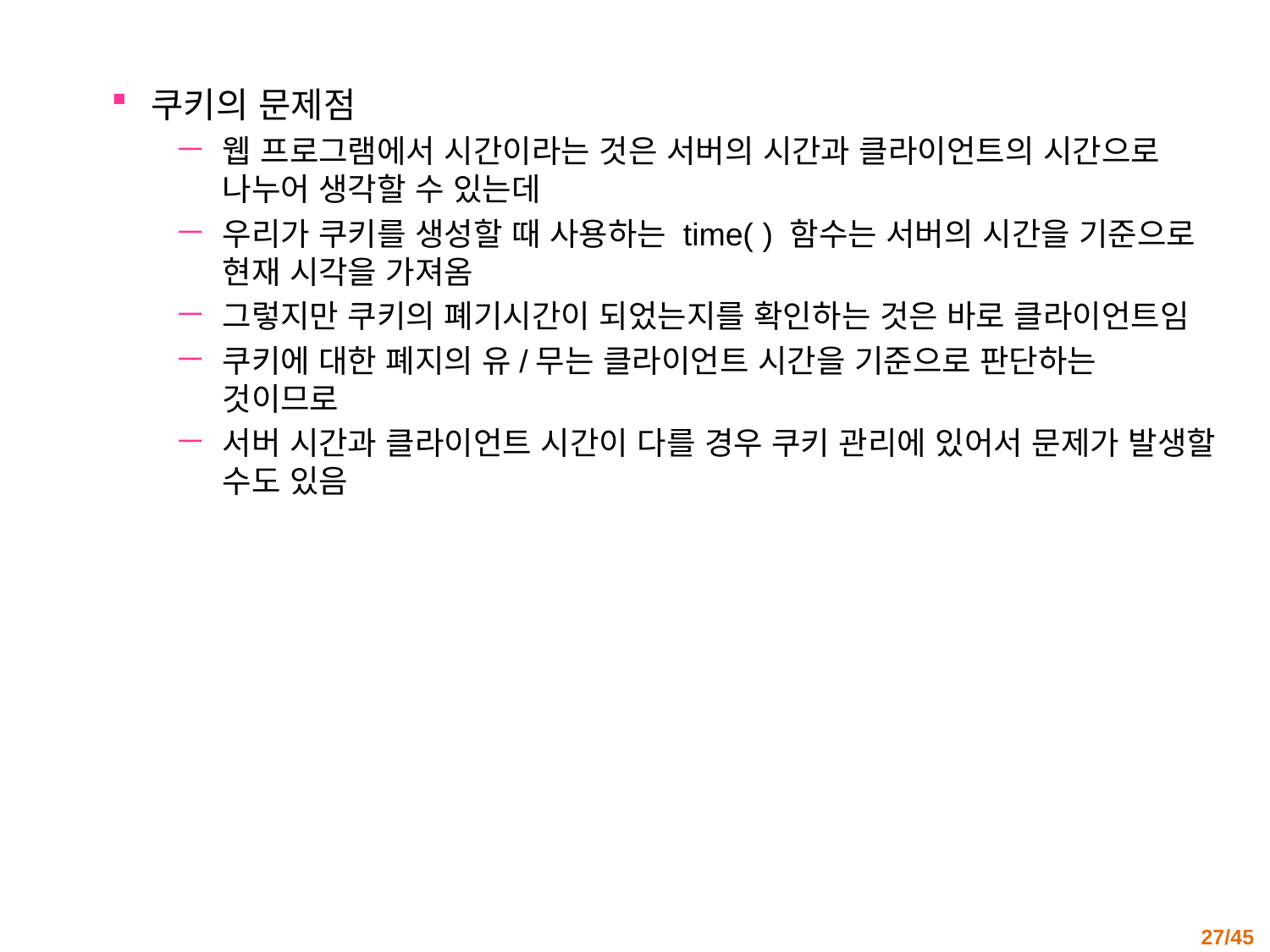

쿠키의 문제점
웹 프로그램에서 시간이라는 것은 서버의 시간과 클라이언트의 시간으로 나누어 생각할 수 있는데
우리가 쿠키를 생성할 때 사용하는 time( ) 함수는 서버의 시간을 기준으로 현재 시각을 가져옴
그렇지만 쿠키의 폐기시간이 되었는지를 확인하는 것은 바로 클라이언트임
쿠키에 대한 폐지의 유/무는 클라이언트 시간을 기준으로 판단하는 것이므로
서버 시간과 클라이언트 시간이 다를 경우 쿠키 관리에 있어서 문제가 발생할 수도 있음